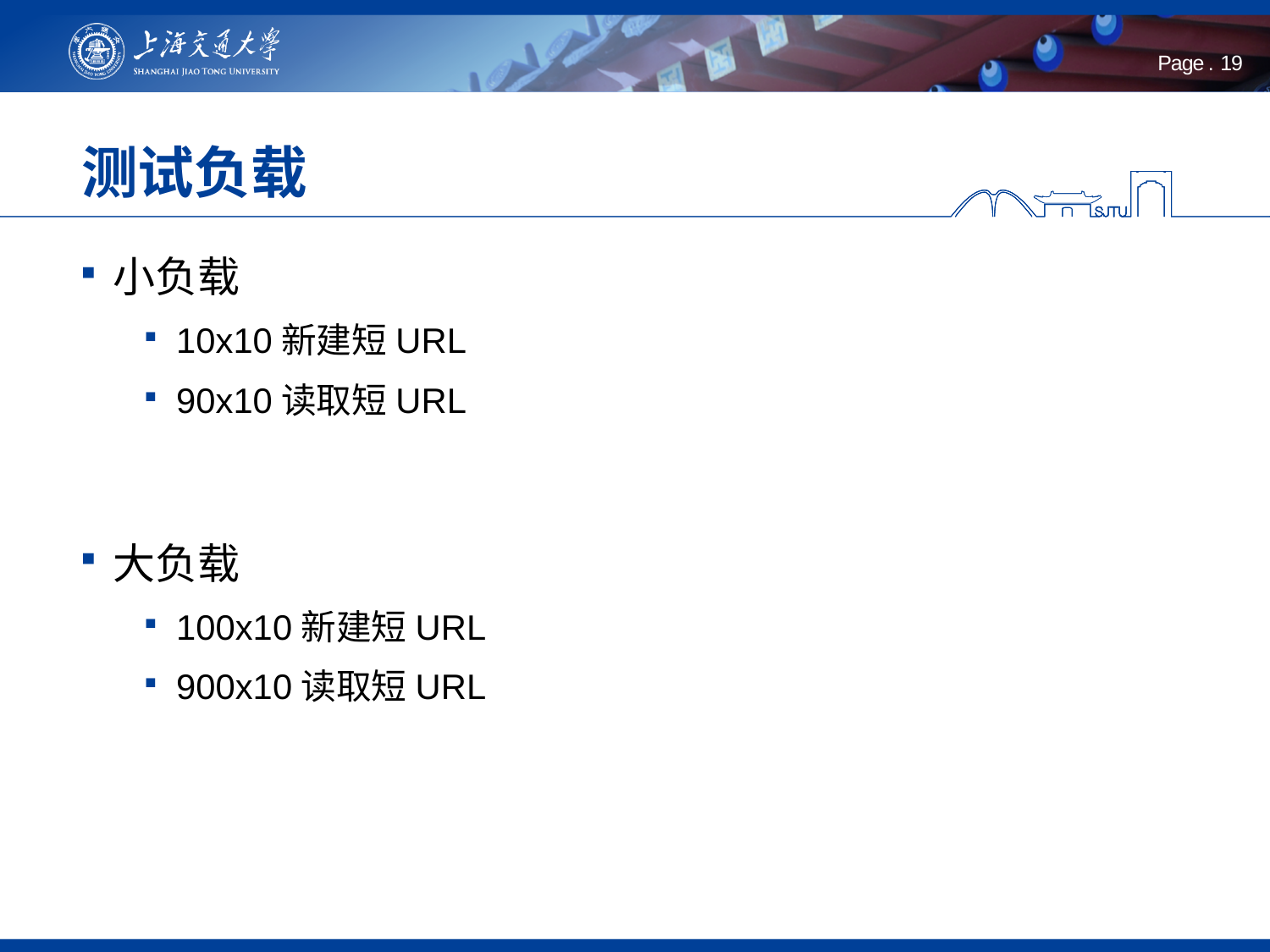

# 测试负载
小负载
10x10新建短URL
90x10读取短URL

大负载
100x10新建短URL
900x10读取短URL